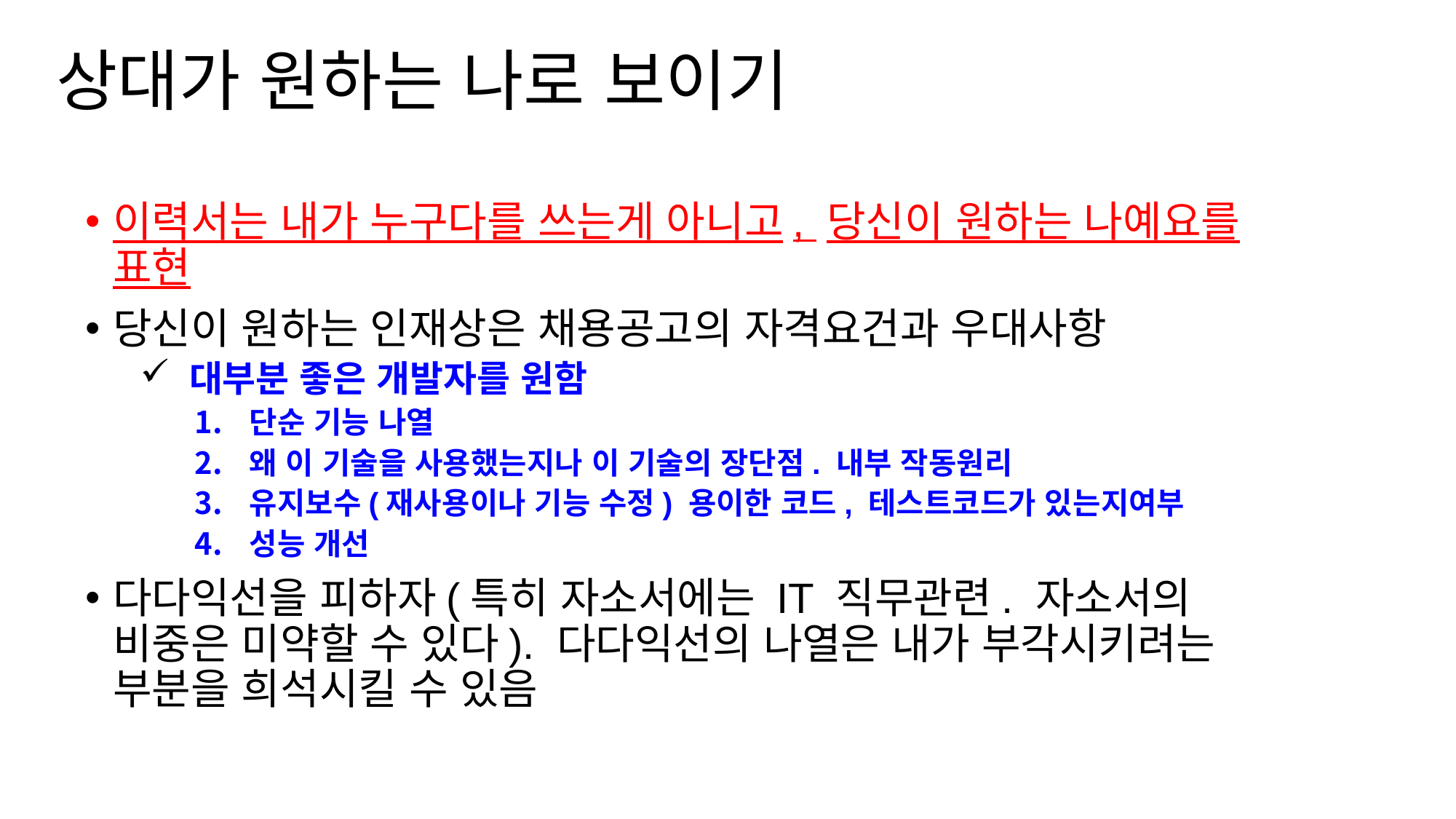

# 상대가 원하는 나로 보이기
이력서는 내가 누구다를 쓰는게 아니고, 당신이 원하는 나예요를 표현
당신이 원하는 인재상은 채용공고의 자격요건과 우대사항
 대부분 좋은 개발자를 원함
단순 기능 나열
왜 이 기술을 사용했는지나 이 기술의 장단점. 내부 작동원리
유지보수(재사용이나 기능 수정) 용이한 코드, 테스트코드가 있는지여부
성능 개선
다다익선을 피하자(특히 자소서에는 IT 직무관련. 자소서의 비중은 미약할 수 있다). 다다익선의 나열은 내가 부각시키려는 부분을 희석시킬 수 있음